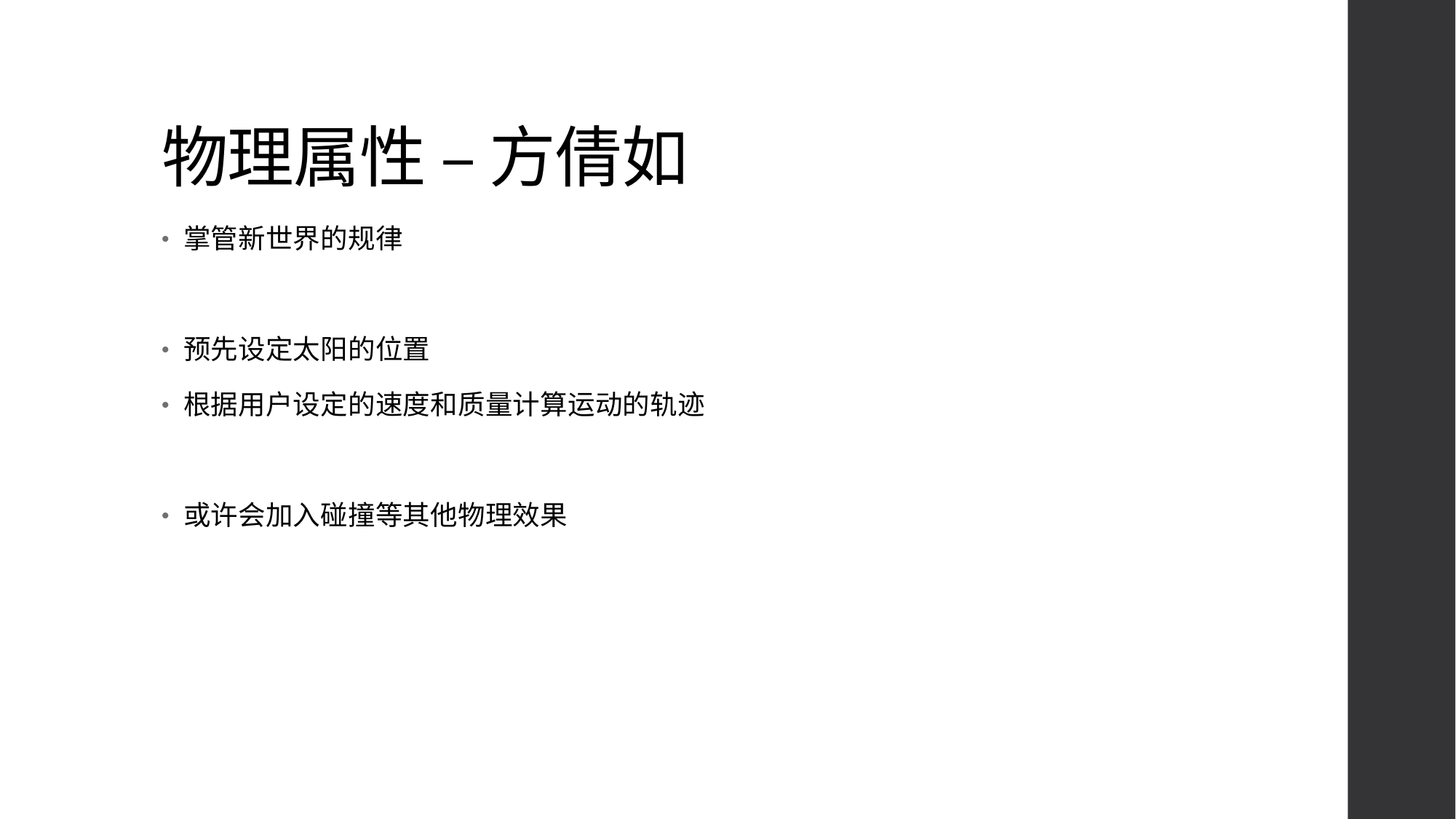

# 物理属性 – 方倩如
掌管新世界的规律

预先设定太阳的位置
根据用户设定的速度和质量计算运动的轨迹

或许会加入碰撞等其他物理效果